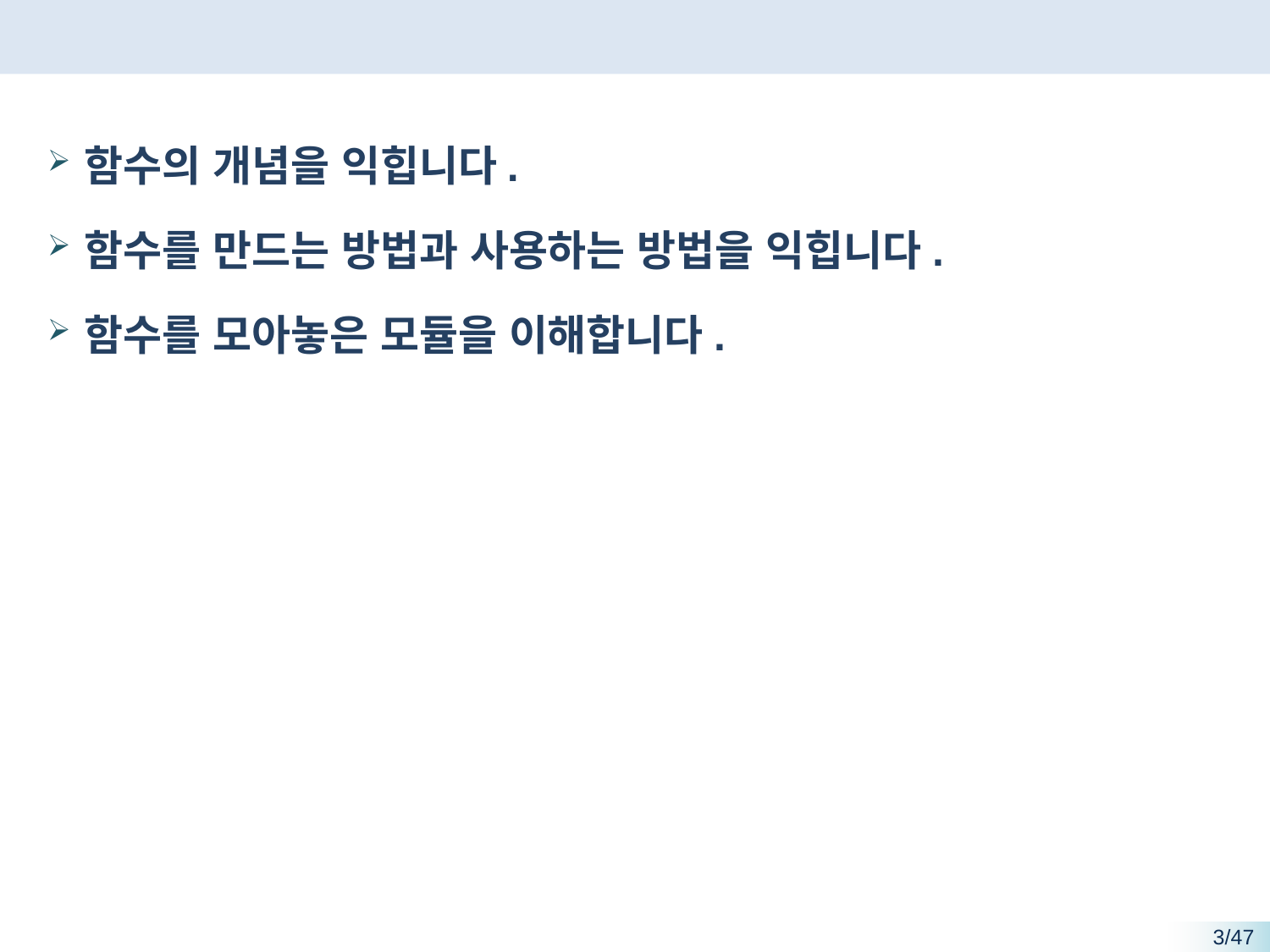

#
함수의 개념을 익힙니다.
함수를 만드는 방법과 사용하는 방법을 익힙니다.
함수를 모아놓은 모듈을 이해합니다.